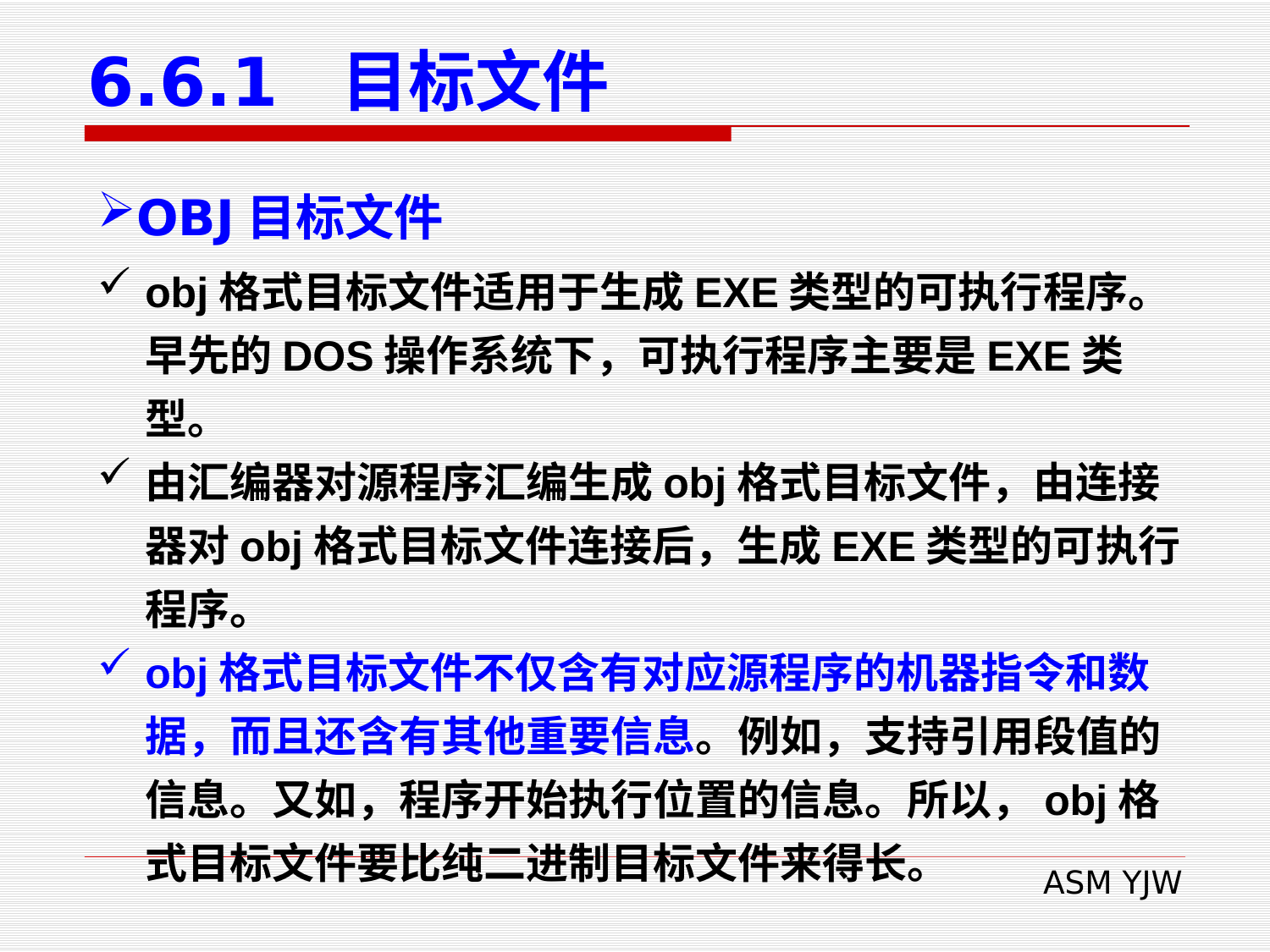

# 6.6.1  目标文件
OBJ目标文件
obj格式目标文件适用于生成EXE类型的可执行程序。早先的DOS操作系统下，可执行程序主要是EXE类型。
由汇编器对源程序汇编生成obj格式目标文件，由连接器对obj格式目标文件连接后，生成EXE类型的可执行程序。
obj格式目标文件不仅含有对应源程序的机器指令和数据，而且还含有其他重要信息。例如，支持引用段值的信息。又如，程序开始执行位置的信息。所以，obj格式目标文件要比纯二进制目标文件来得长。